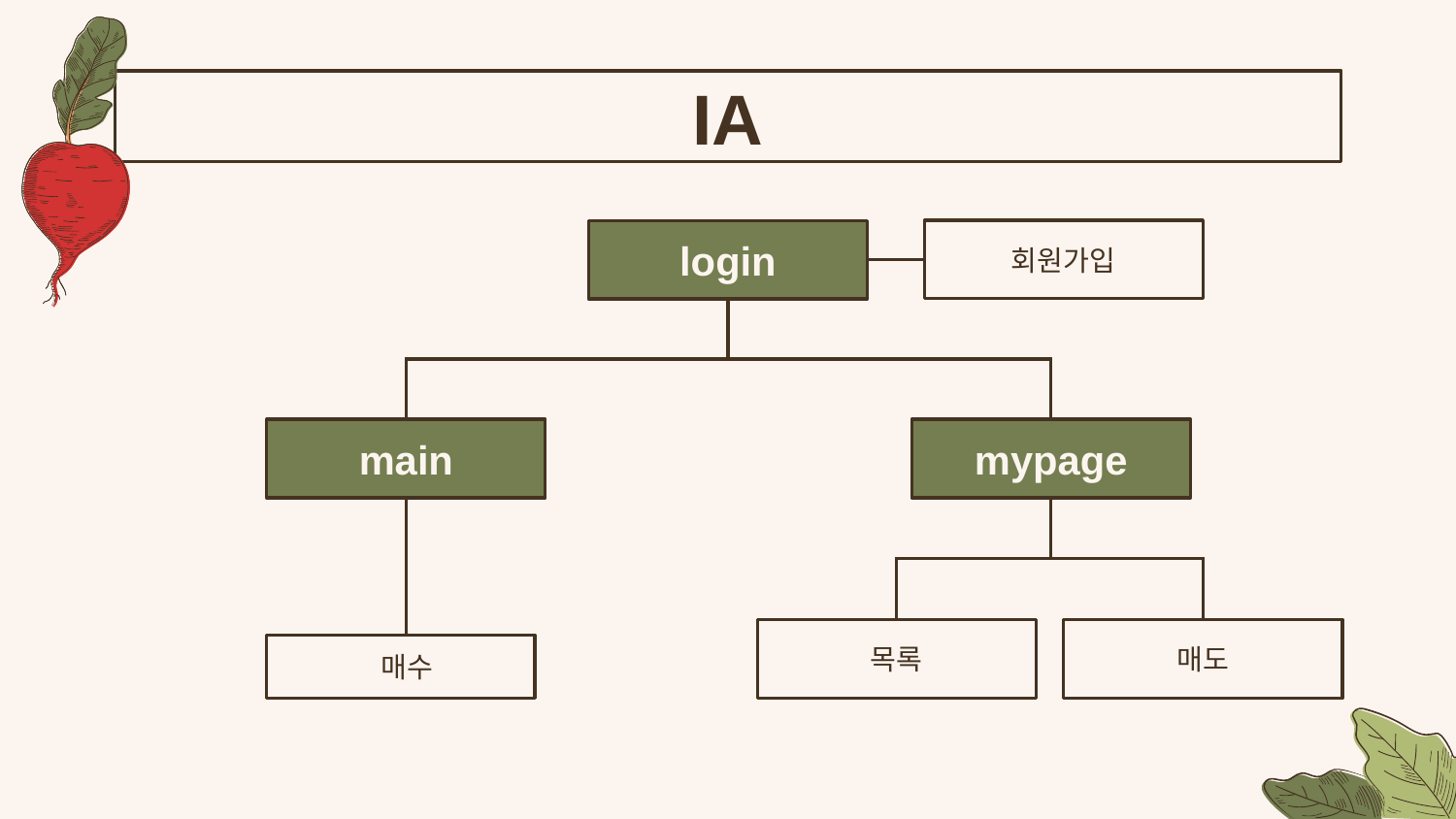

# IA
회원가입
login
main
mypage
목록
매도
 매수